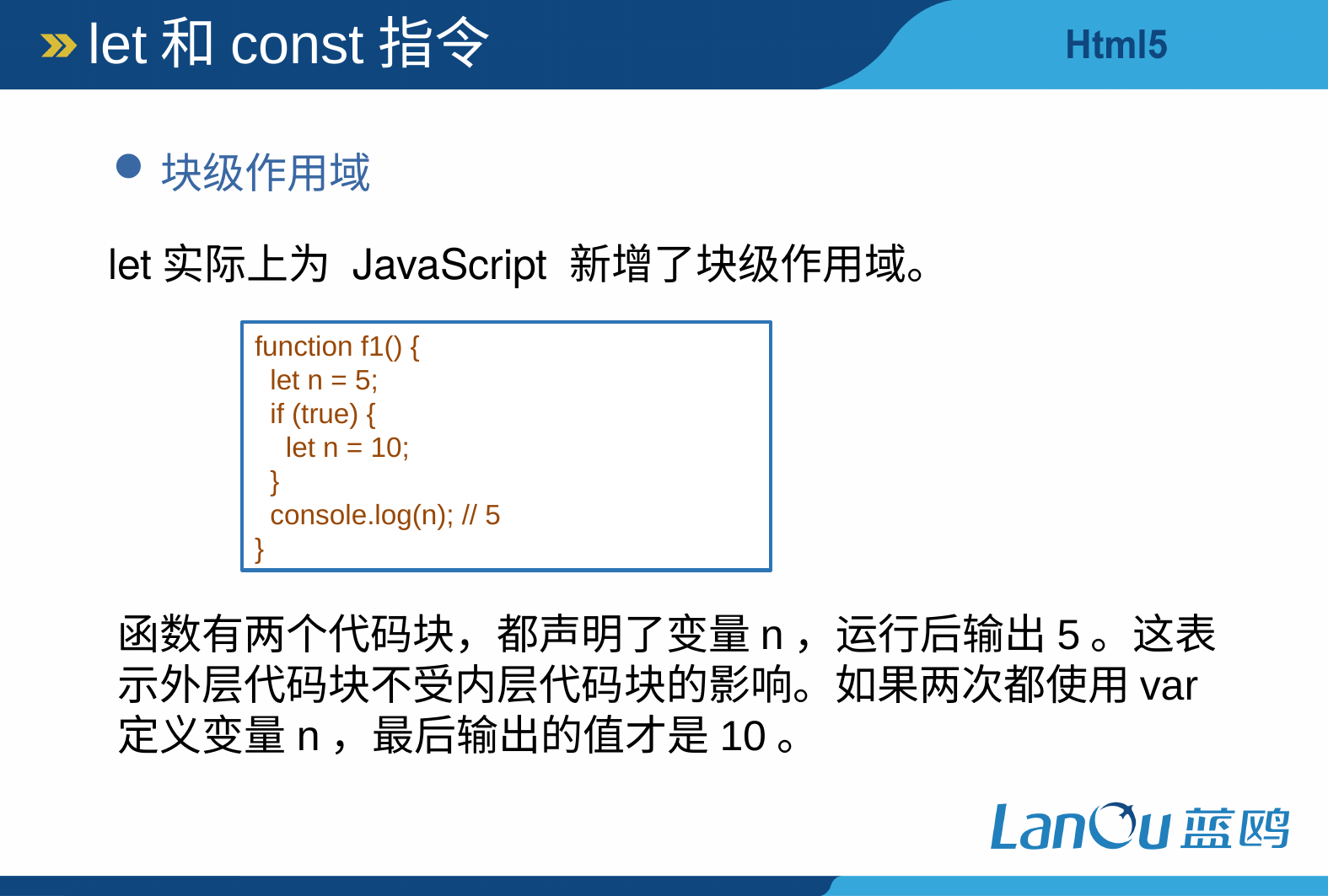

let和const指令
块级作用域
let实际上为 JavaScript 新增了块级作用域。
function f1() {
  let n = 5;
  if (true) {
    let n = 10;
  }
  console.log(n); // 5
}
函数有两个代码块，都声明了变量n，运行后输出5。这表示外层代码块不受内层代码块的影响。如果两次都使用var定义变量n，最后输出的值才是10。